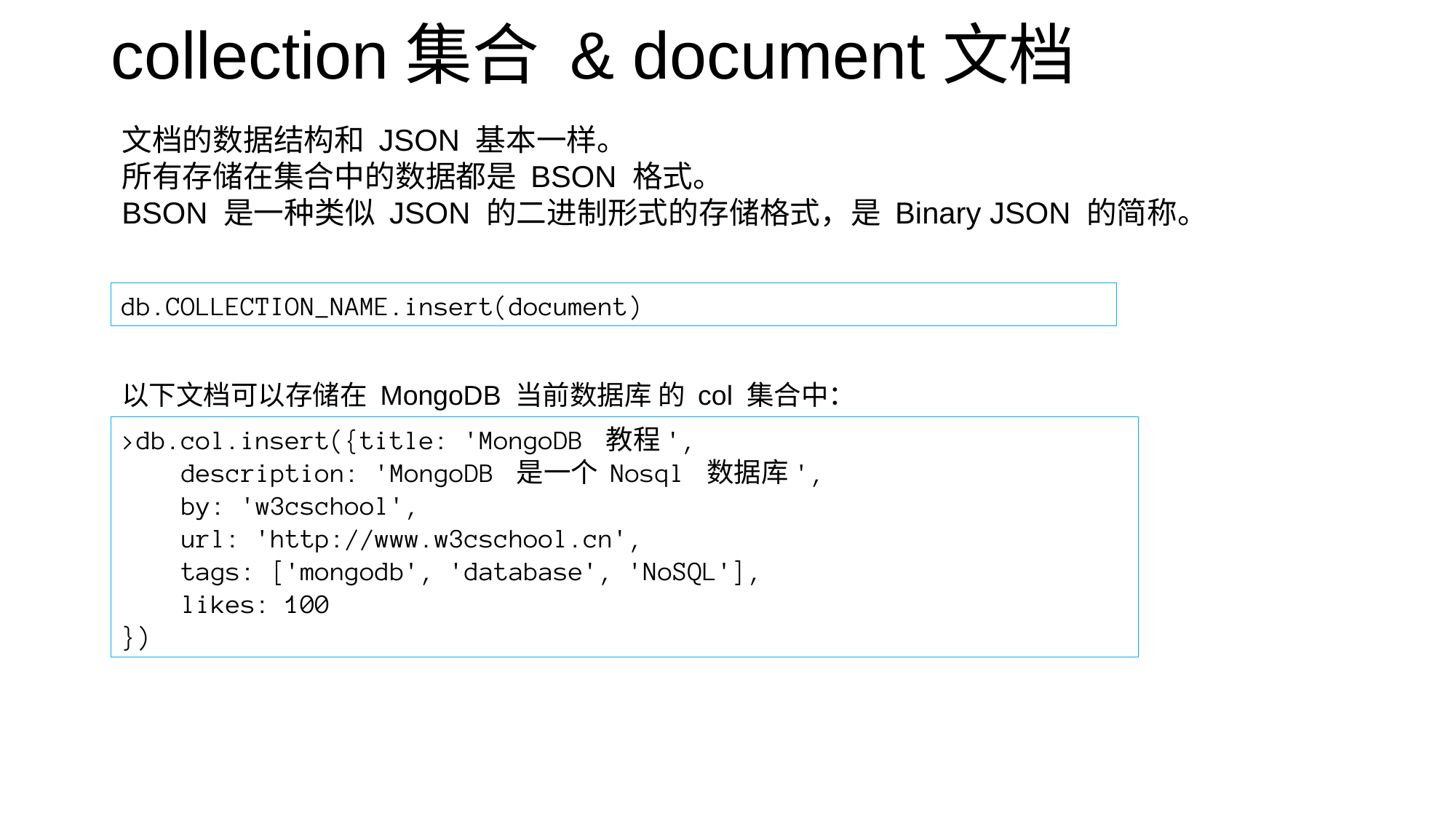

# collection集合 & document文档
文档的数据结构和 JSON 基本一样。
所有存储在集合中的数据都是 BSON 格式。
BSON 是一种类似 JSON 的二进制形式的存储格式，是 Binary JSON 的简称。
db.COLLECTION_NAME.insert(document)
以下文档可以存储在 MongoDB 当前数据库 的 col 集合中：
>db.col.insert({title: 'MongoDB 教程',
    description: 'MongoDB 是一个 Nosql 数据库',
    by: 'w3cschool',
    url: 'http://www.w3cschool.cn',
    tags: ['mongodb', 'database', 'NoSQL'],
    likes: 100
})